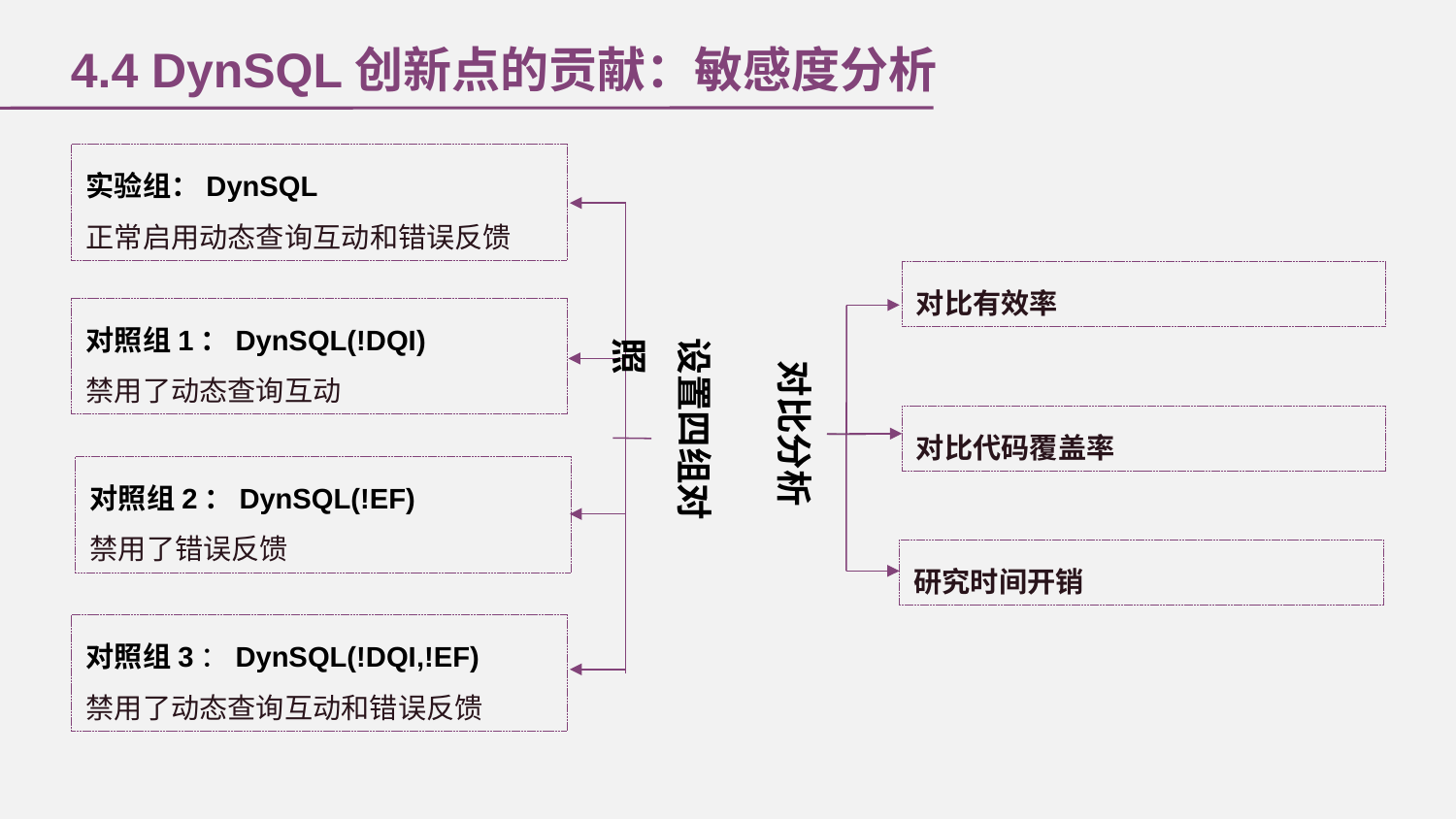

4.4 DynSQL创新点的贡献：敏感度分析

实验组：DynSQL
正常启用动态查询互动和错误反馈

对照组1：DynSQL(!DQI)
禁用了动态查询互动
设置四组对照
对照组2：DynSQL(!EF)
禁用了错误反馈
对照组3：DynSQL(!DQI,!EF)
禁用了动态查询互动和错误反馈
对比有效率
对比分析
对比代码覆盖率
研究时间开销